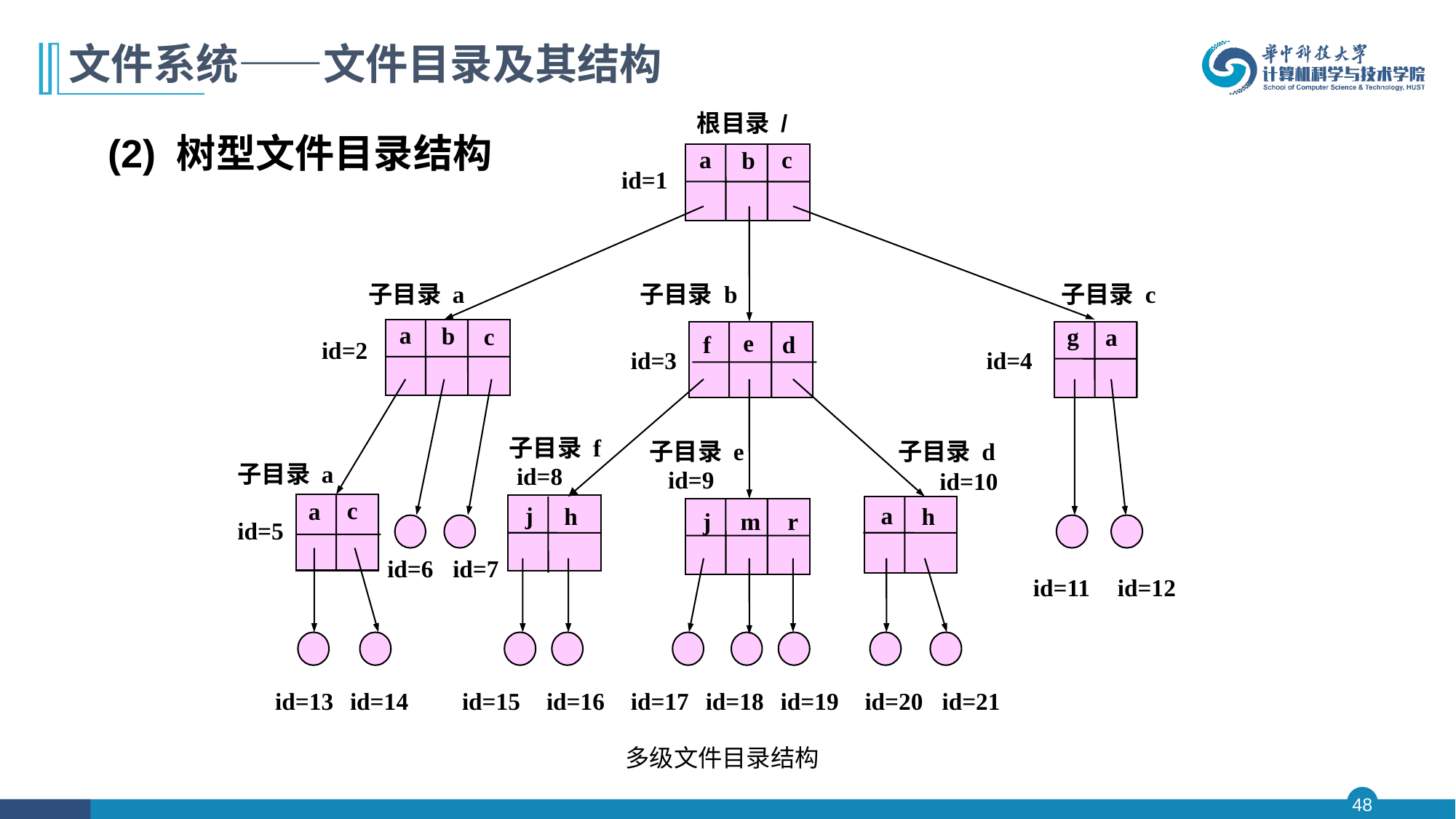

# 文件系统——文件目录及其结构
根目录 /
a
c
b

id=1

子目录 a
子目录 b
子目录 c
a
b
c
g
a
e
f
d

id=2
id=3
id=4

子目录 f
子目录 e
子目录 d
子目录 a
id=8
id=9
id=10
c
a
j
a
h
h

j
m
r

id=5

id=6
id=7

id=11
id=12

id=13
id=14
id=15
id=16
id=17
id=18
id=19
id=20
id=21
(2) 树型文件目录结构
多级文件目录结构